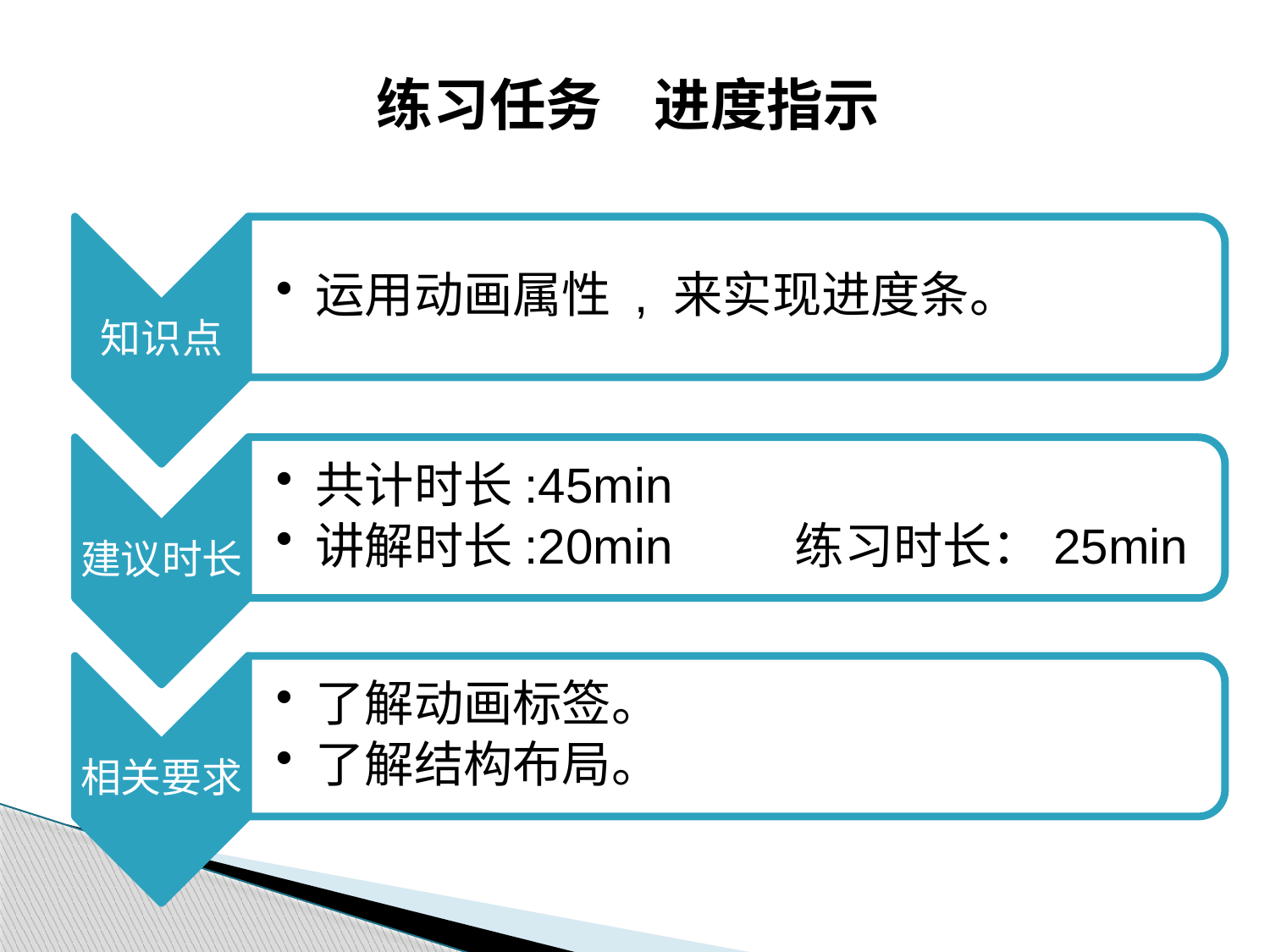

# 练习任务    进度指示
知识点
运用动画属性 , 来实现进度条。
建议时长
共计时长:45min
讲解时长:20min        练习时长：25min
相关要求
了解动画标签。
了解结构布局。